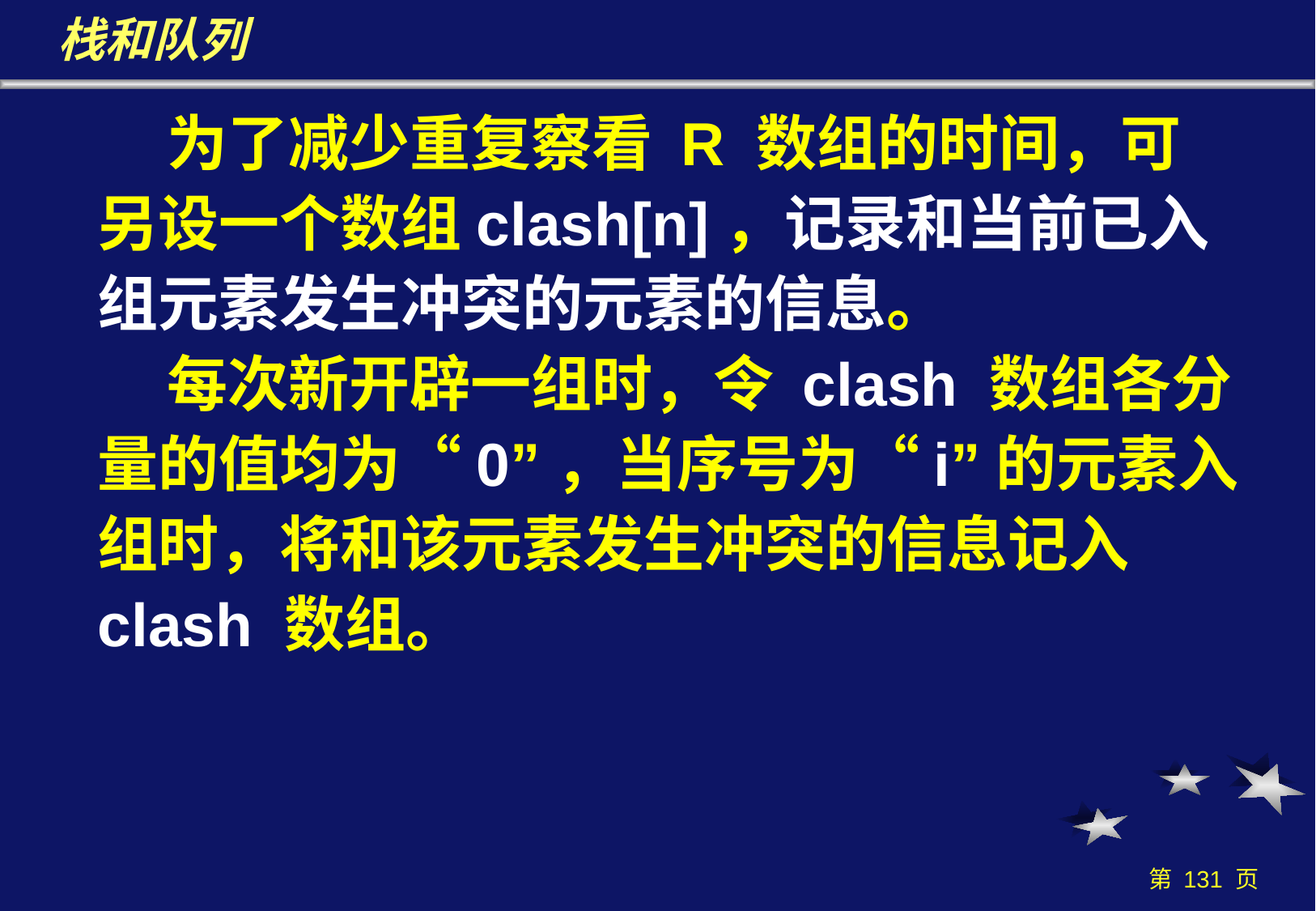

# 栈和队列
	    为了减少重复察看 R 数组的时间，可另设一个数组clash[n]，记录和当前已入组元素发生冲突的元素的信息。
	    每次新开辟一组时，令 clash 数组各分量的值均为“0”，当序号为“i”的元素入组时，将和该元素发生冲突的信息记入clash 数组。